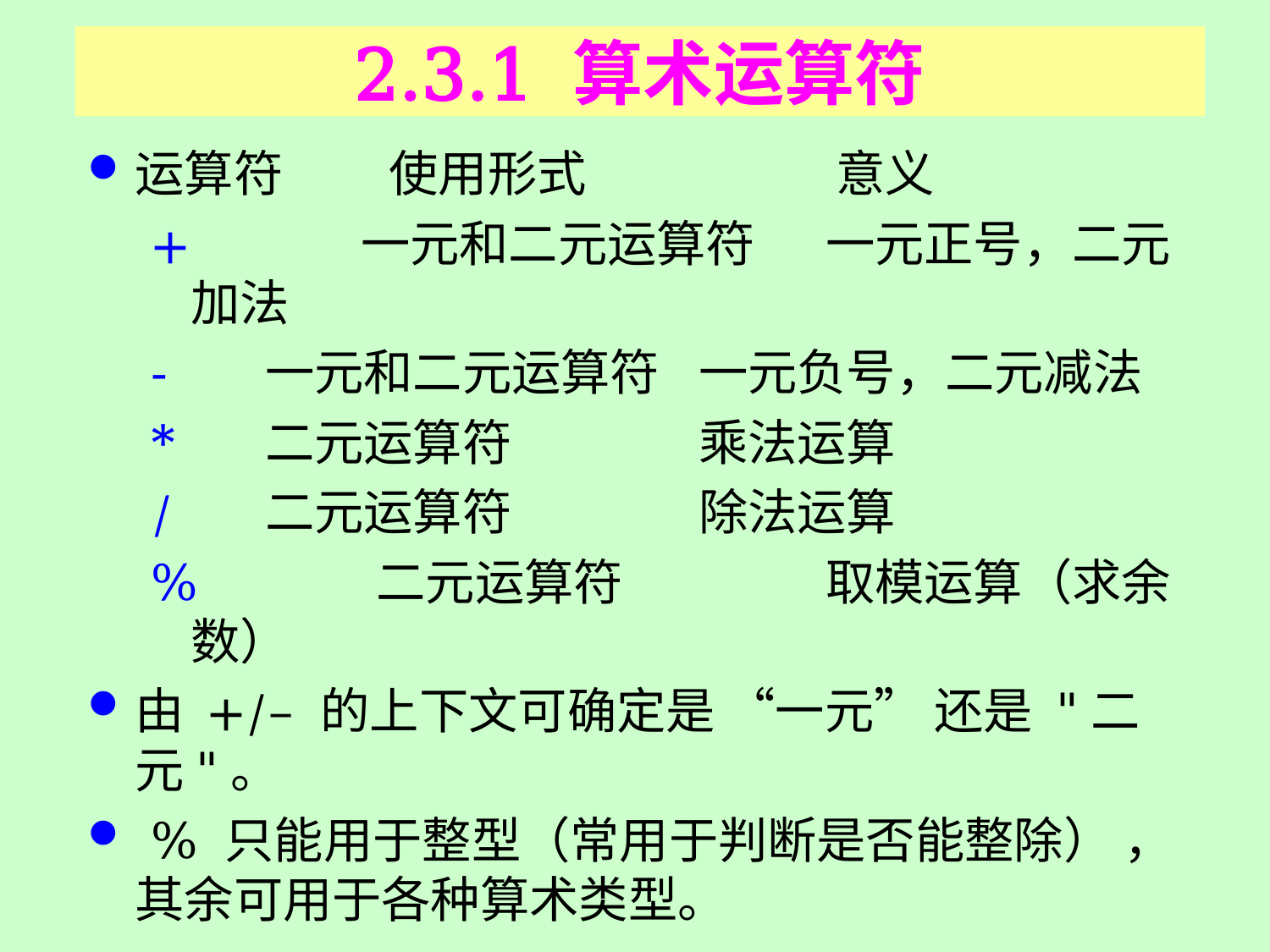

# 2.3.1 算术运算符
运算符	使用形式		      意义
+	 	  一元和二元运算符	一元正号，二元加法
-	    一元和二元运算符	一元负号，二元减法
*	    二元运算符		乘法运算
/	    二元运算符		除法运算
%	   二元运算符		取模运算（求余数）
由 +/– 的上下文可确定是 “一元” 还是 "二元"。
 % 只能用于整型（常用于判断是否能整除） ，其余可用于各种算术类型。
26